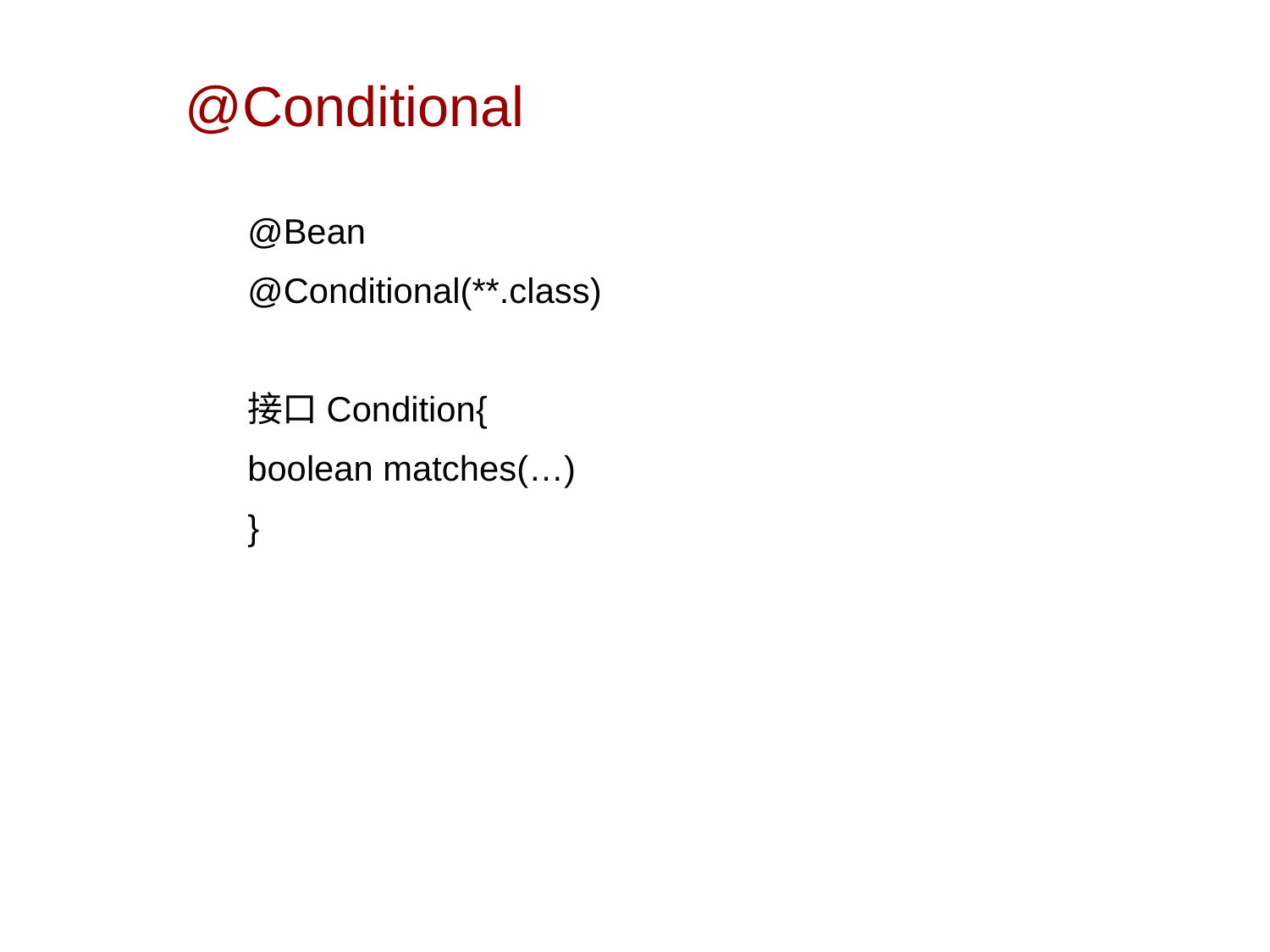

# @Conditional
@Bean
@Conditional(**.class)

接口Condition{
boolean matches(…)
}